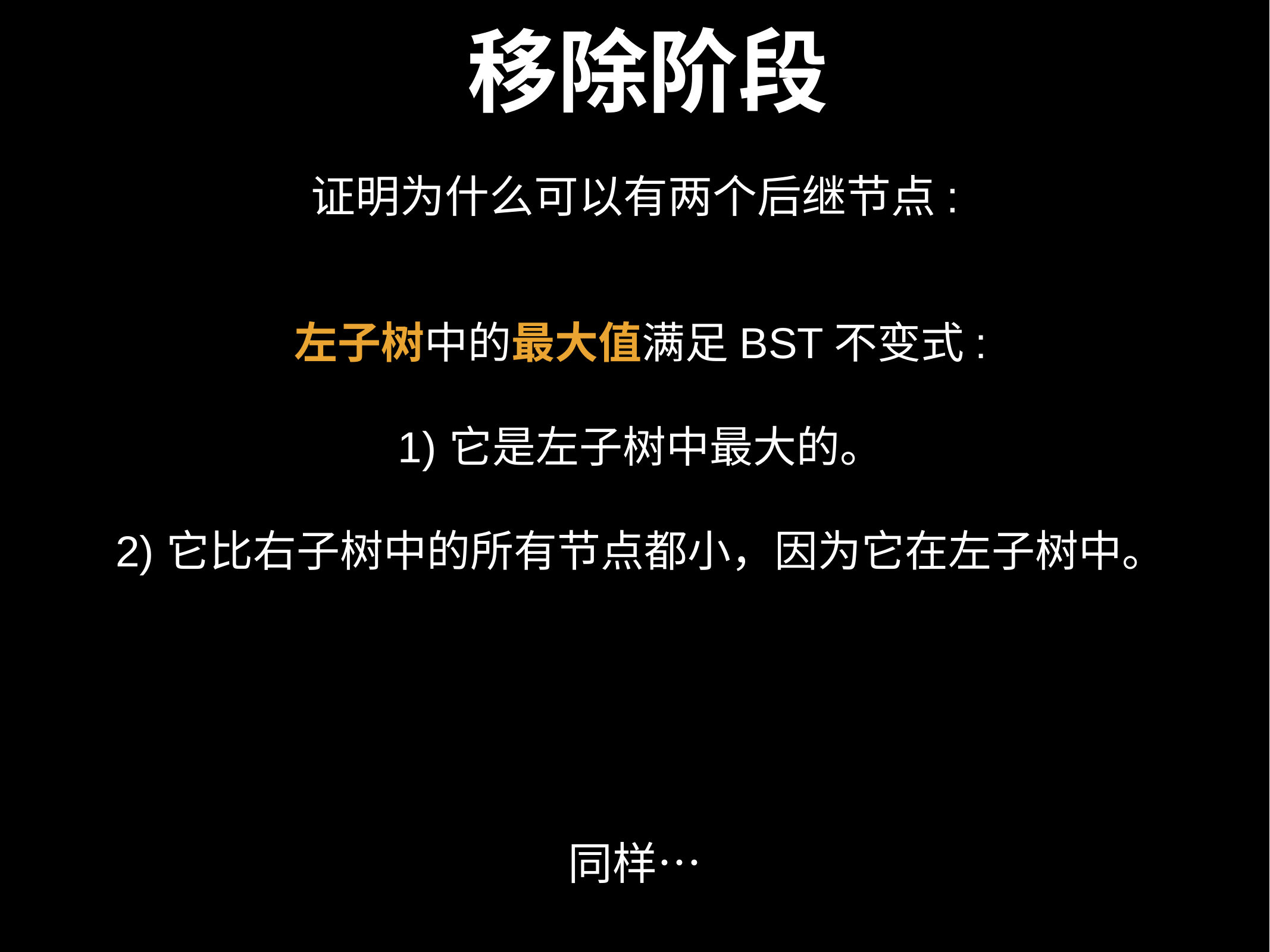

# 移除阶段
证明为什么可以有两个后继节点:
左子树中的最大值满足BST不变式:

它是左子树中最大的。

它比右子树中的所有节点都小，因为它在左子树中。
同样…